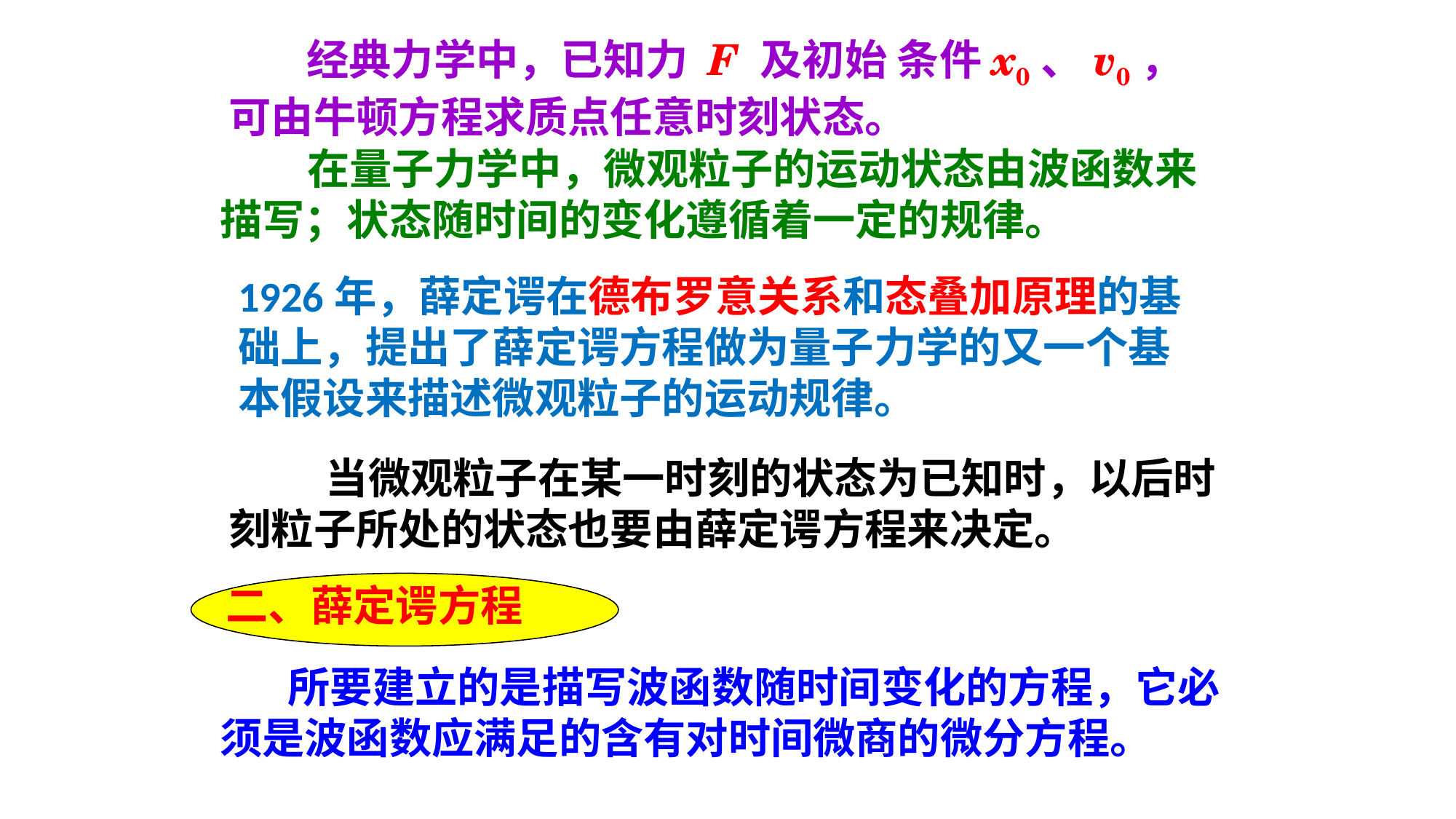

经典力学中，已知力 F 及初始 条件x0、v0，可由牛顿方程求质点任意时刻状态。
        在量子力学中，微观粒子的运动状态由波函数来描写；状态随时间的变化遵循着一定的规律。
1926年，薛定谔在德布罗意关系和态叠加原理的基础上，提出了薛定谔方程做为量子力学的又一个基本假设来描述微观粒子的运动规律。
         当微观粒子在某一时刻的状态为已知时，以后时刻粒子所处的状态也要由薛定谔方程来决定。

二、薛定谔方程
      所要建立的是描写波函数随时间变化的方程，它必须是波函数应满足的含有对时间微商的微分方程。